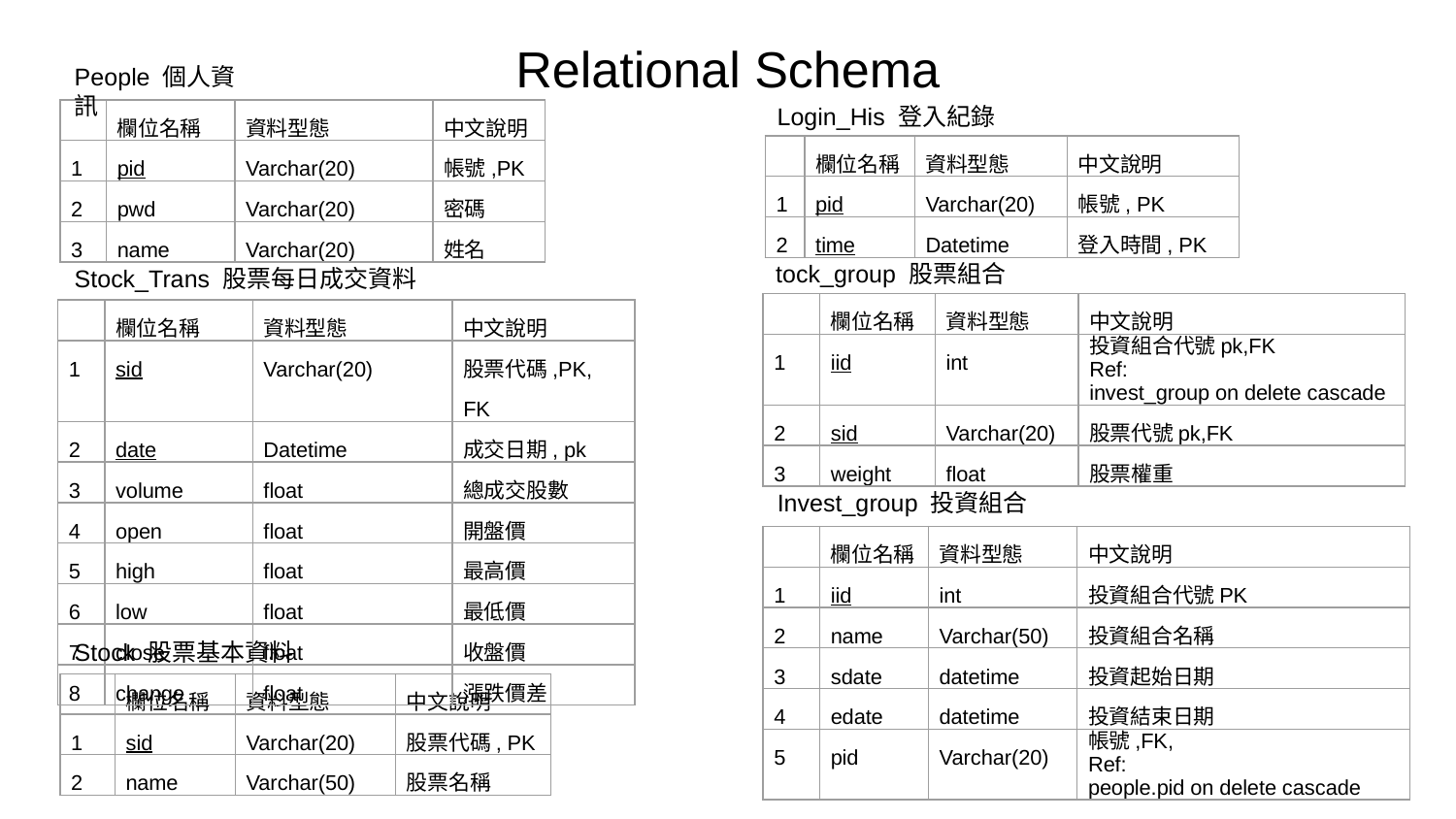

Relational Schema
People 個人資訊
Login_His 登入紀錄
|  | 欄位名稱 | 資料型態 | 中文說明 |
| --- | --- | --- | --- |
| 1 | pid | Varchar(20) | 帳號,PK |
| 2 | pwd | Varchar(20) | 密碼 |
| 3 | name | Varchar(20) | 姓名 |
|  | 欄位名稱 | 資料型態 | 中文說明 |
| --- | --- | --- | --- |
| 1 | pid | Varchar(20) | 帳號, PK |
| 2 | time | Datetime | 登入時間, PK |
stock_group 股票組合
Stock_Trans 股票每日成交資料
|  | 欄位名稱 | 資料型態 | 中文說明 |
| --- | --- | --- | --- |
| 1 | iid | int | 投資組合代號pk,FK Ref: invest\_group on delete cascade |
| 2 | sid | Varchar(20) | 股票代號pk,FK |
| 3 | weight | float | 股票權重 |
|  | 欄位名稱 | 資料型態 | 中文說明 |
| --- | --- | --- | --- |
| 1 | sid | Varchar(20) | 股票代碼,PK, FK |
| 2 | date | Datetime | 成交日期, pk |
| 3 | volume | float | 總成交股數 |
| 4 | open | float | 開盤價 |
| 5 | high | float | 最高價 |
| 6 | low | float | 最低價 |
| 7 | close | float | 收盤價 |
| 8 | change | float | 漲跌價差 |
Invest_group 投資組合
|  | 欄位名稱 | 資料型態 | 中文說明 |
| --- | --- | --- | --- |
| 1 | iid | int | 投資組合代號PK |
| 2 | name | Varchar(50) | 投資組合名稱 |
| 3 | sdate | datetime | 投資起始日期 |
| 4 | edate | datetime | 投資結束日期 |
| 5 | pid | Varchar(20) | 帳號,FK, Ref: people.pid on delete cascade |
Stock 股票基本資料
|  | 欄位名稱 | 資料型態 | 中文說明 |
| --- | --- | --- | --- |
| 1 | sid | Varchar(20) | 股票代碼, PK |
| 2 | name | Varchar(50) | 股票名稱 |